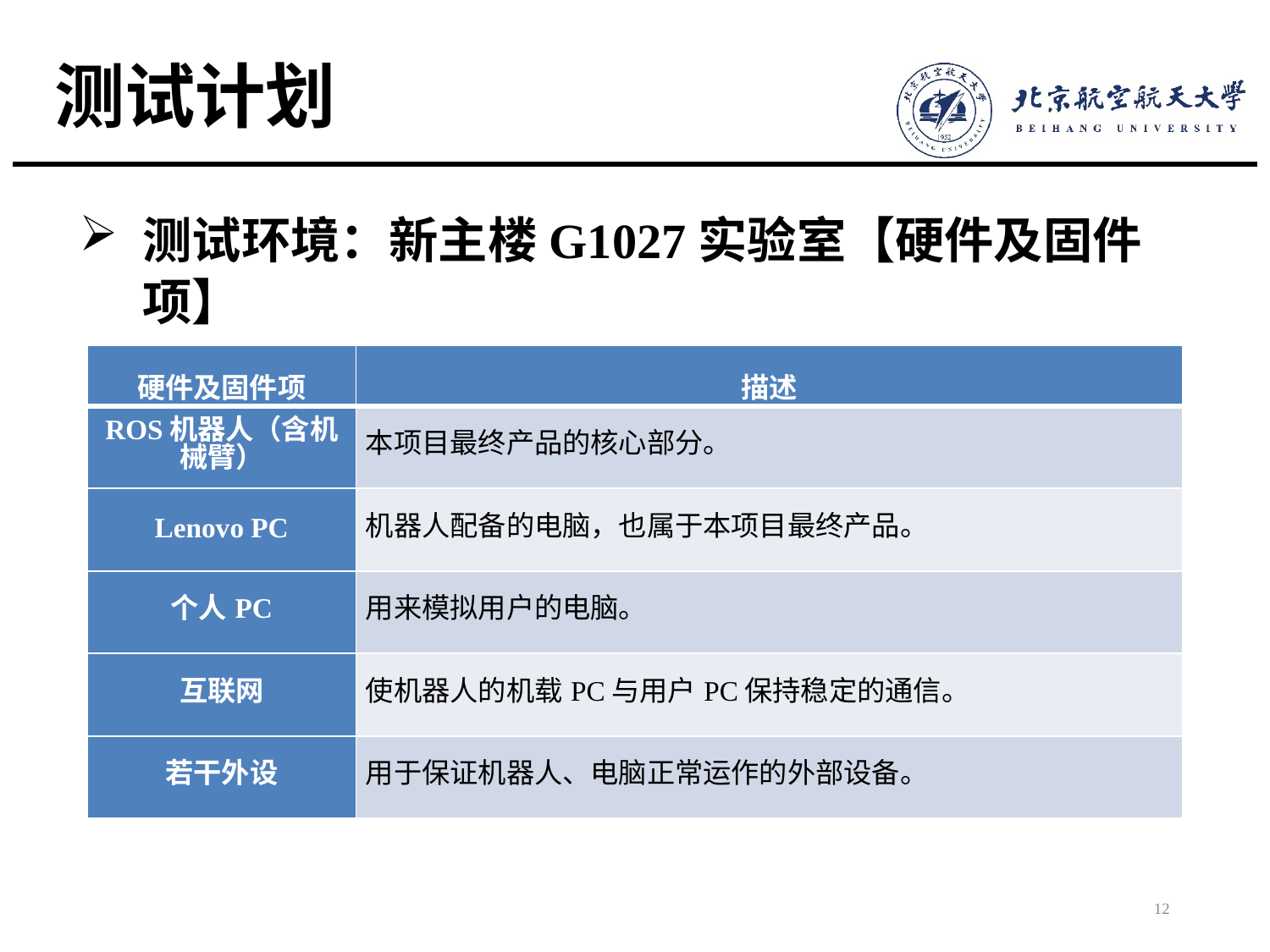

# 测试计划
测试环境：新主楼G1027实验室【硬件及固件项】
| 硬件及固件项 | 描述 |
| --- | --- |
| ROS机器人（含机械臂） | 本项目最终产品的核心部分。 |
| Lenovo PC | 机器人配备的电脑，也属于本项目最终产品。 |
| 个人PC | 用来模拟用户的电脑。 |
| 互联网 | 使机器人的机载PC与用户PC保持稳定的通信。 |
| 若干外设 | 用于保证机器人、电脑正常运作的外部设备。 |
12